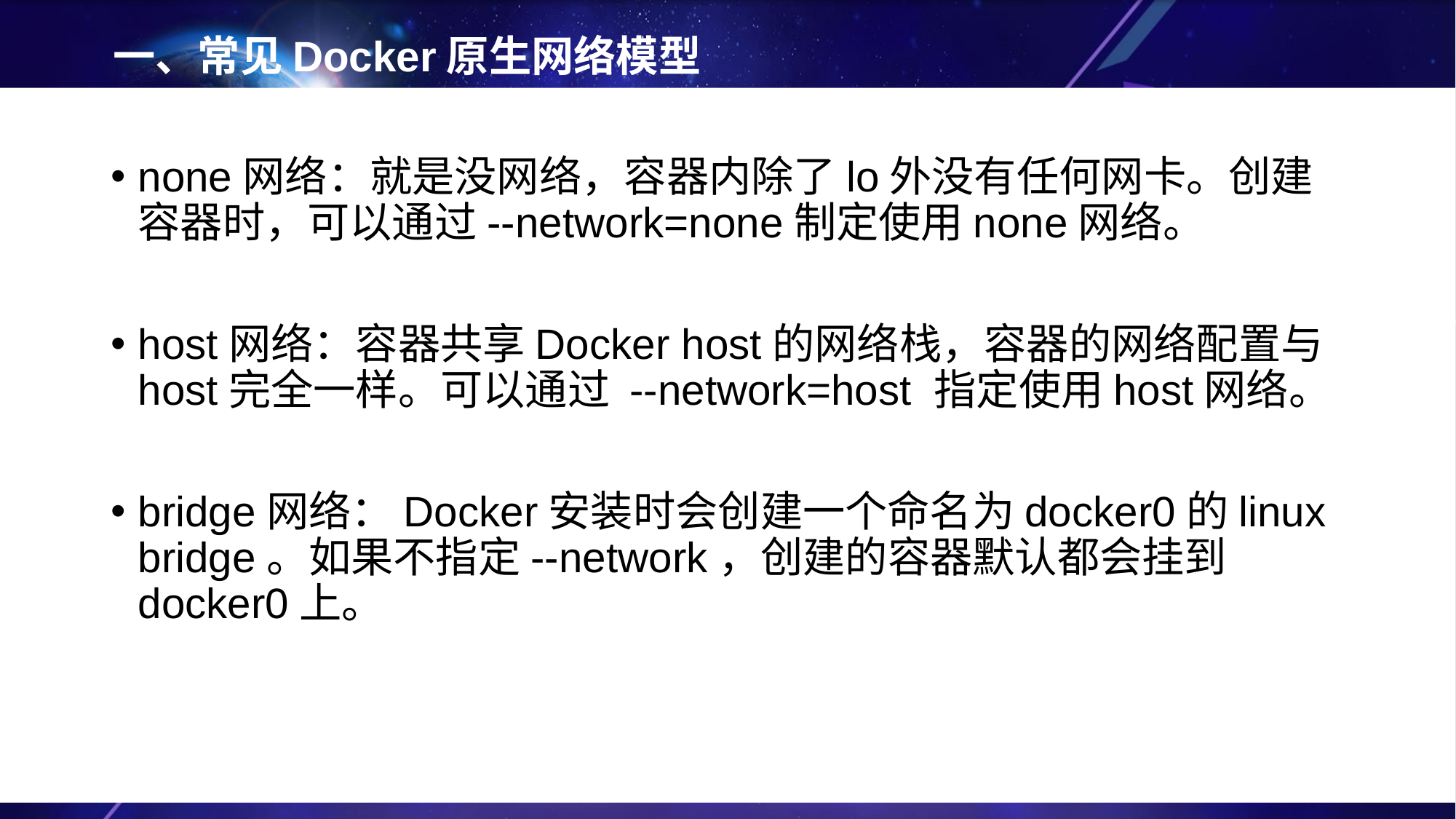

# 一、常见Docker原生网络模型
none网络：就是没网络，容器内除了lo外没有任何网卡。创建容器时，可以通过--network=none制定使用none网络。

host网络：容器共享Docker host的网络栈，容器的网络配置与host完全一样。可以通过 --network=host 指定使用host网络。

bridge网络：Docker安装时会创建一个命名为docker0的linux bridge。如果不指定--network，创建的容器默认都会挂到docker0上。